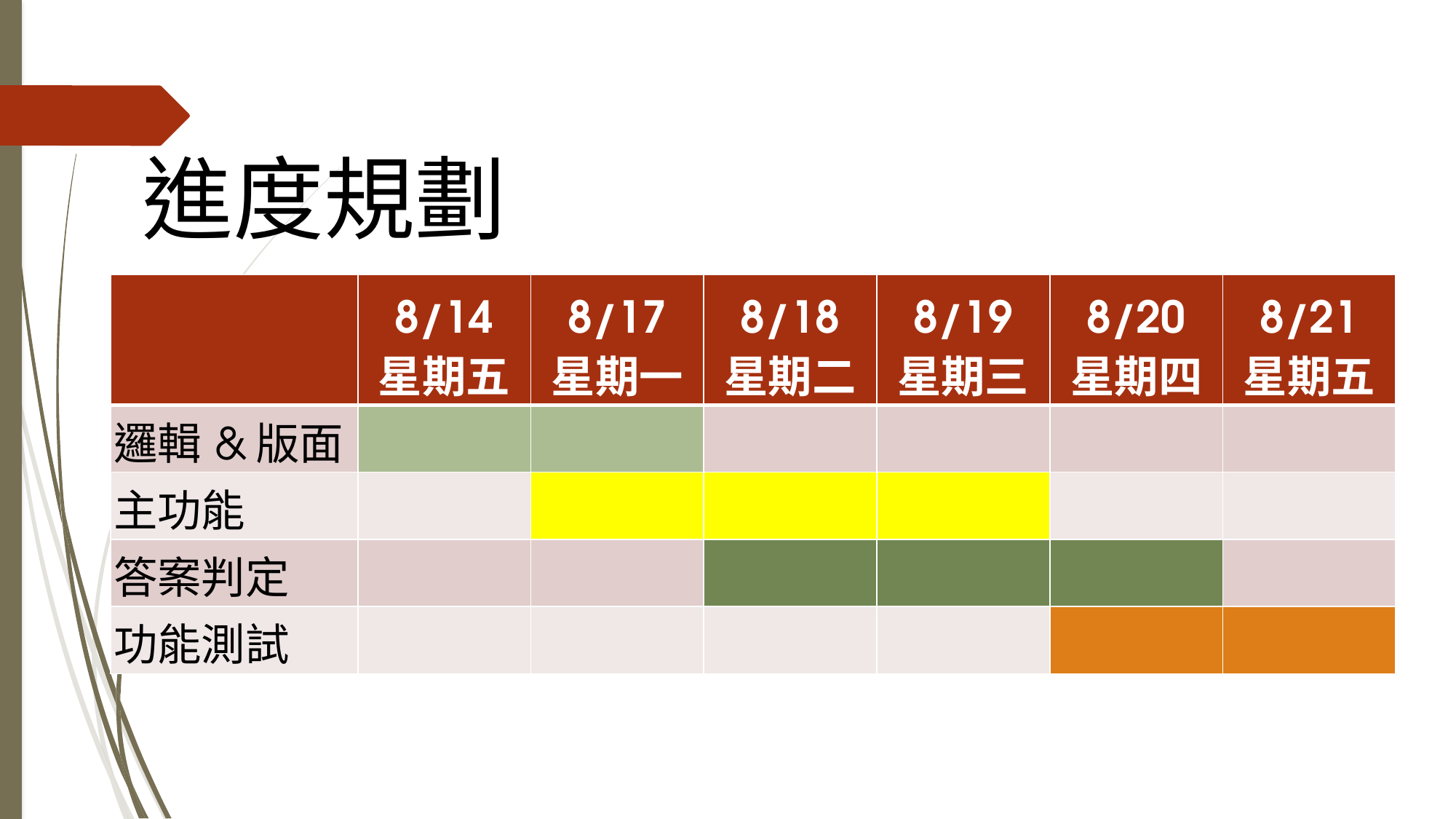

# 工具&規劃
進度規劃
|  | 8/14 星期五 | 8/17 星期一 | 8/18 星期二 | 8/19 星期三 | 8/20 星期四 | 8/21 星期五 |
| --- | --- | --- | --- | --- | --- | --- |
| 邏輯&版面 |  |  |  |  |  |  |
| 主功能 |  |  |  |  |  |  |
| 答案判定 |  |  |  |  |  |  |
| 功能測試 |  |  |  |  |  |  |